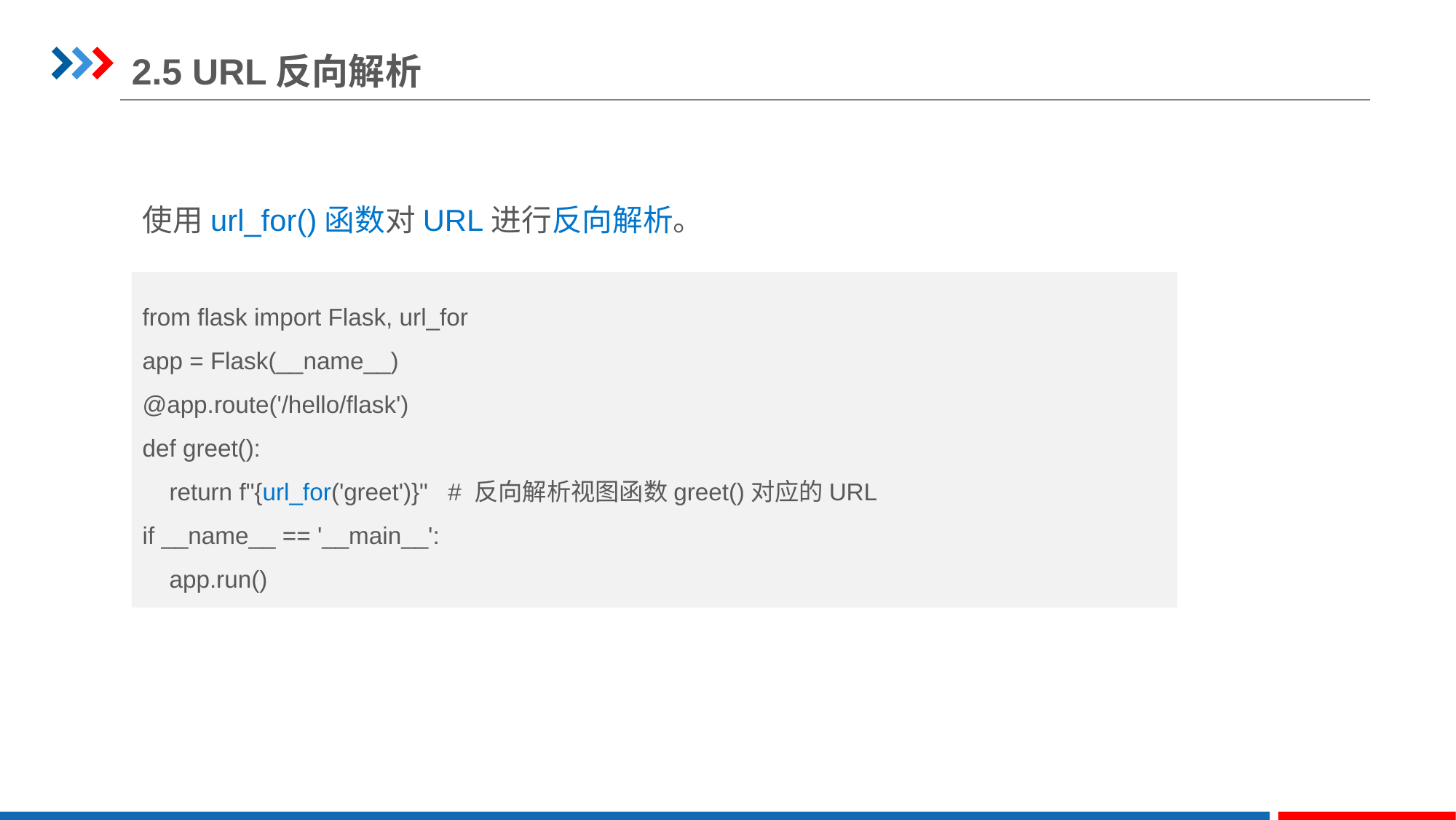

2.5 URL反向解析
使用url_for()函数对URL进行反向解析。
from flask import Flask, url_for
app = Flask(__name__)
@app.route('/hello/flask')
def greet():
    return f"{url_for('greet')}"   # 反向解析视图函数greet()对应的URL
if __name__ == '__main__':
    app.run()